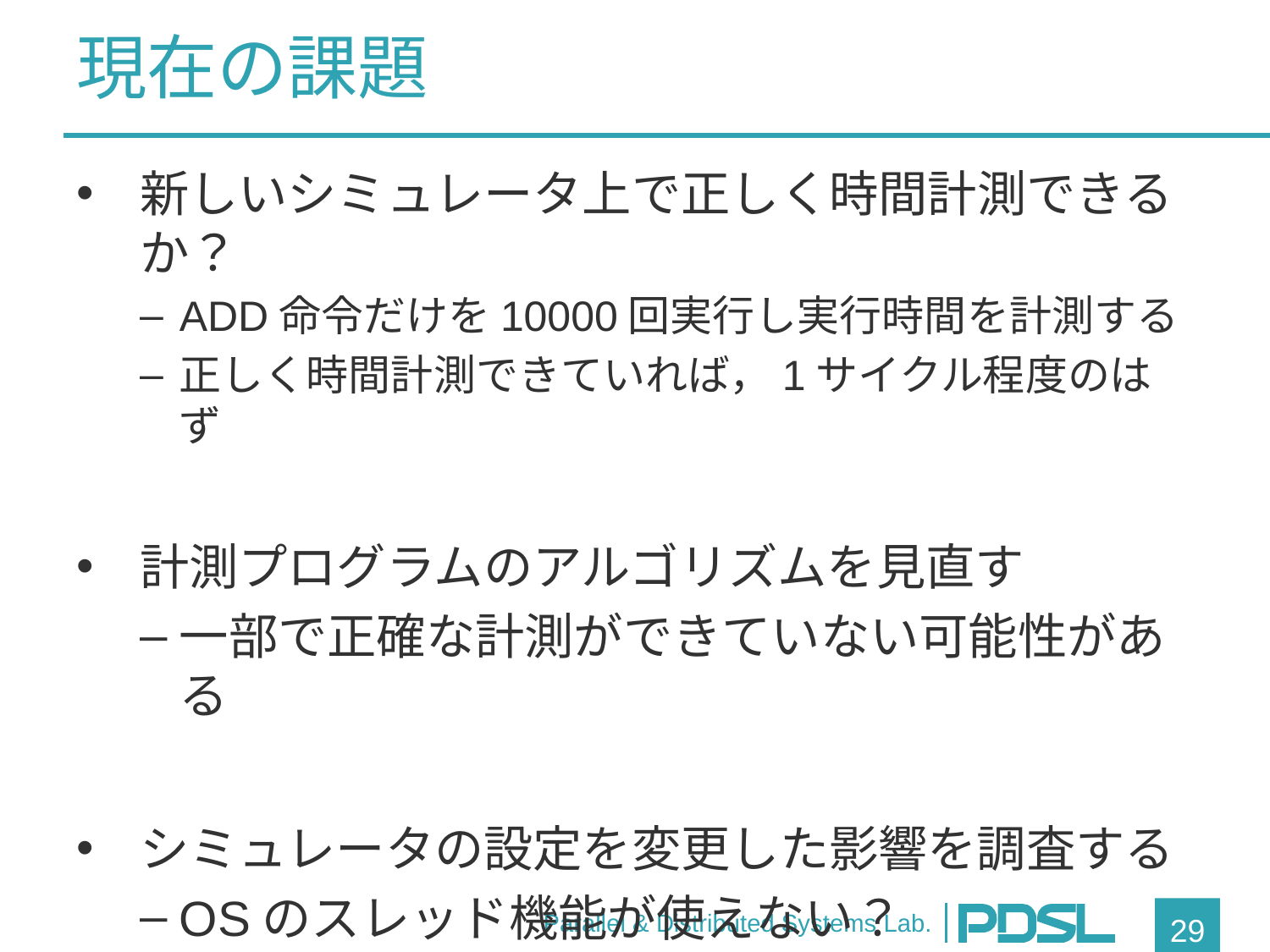

# 現在の課題
新しいシミュレータ上で正しく時間計測できるか？
ADD命令だけを10000回実行し実行時間を計測する
正しく時間計測できていれば，1サイクル程度のはず

計測プログラムのアルゴリズムを見直す
一部で正確な計測ができていない可能性がある

シミュレータの設定を変更した影響を調査する
OSのスレッド機能が使えない？
他にも影響があるかもしれない